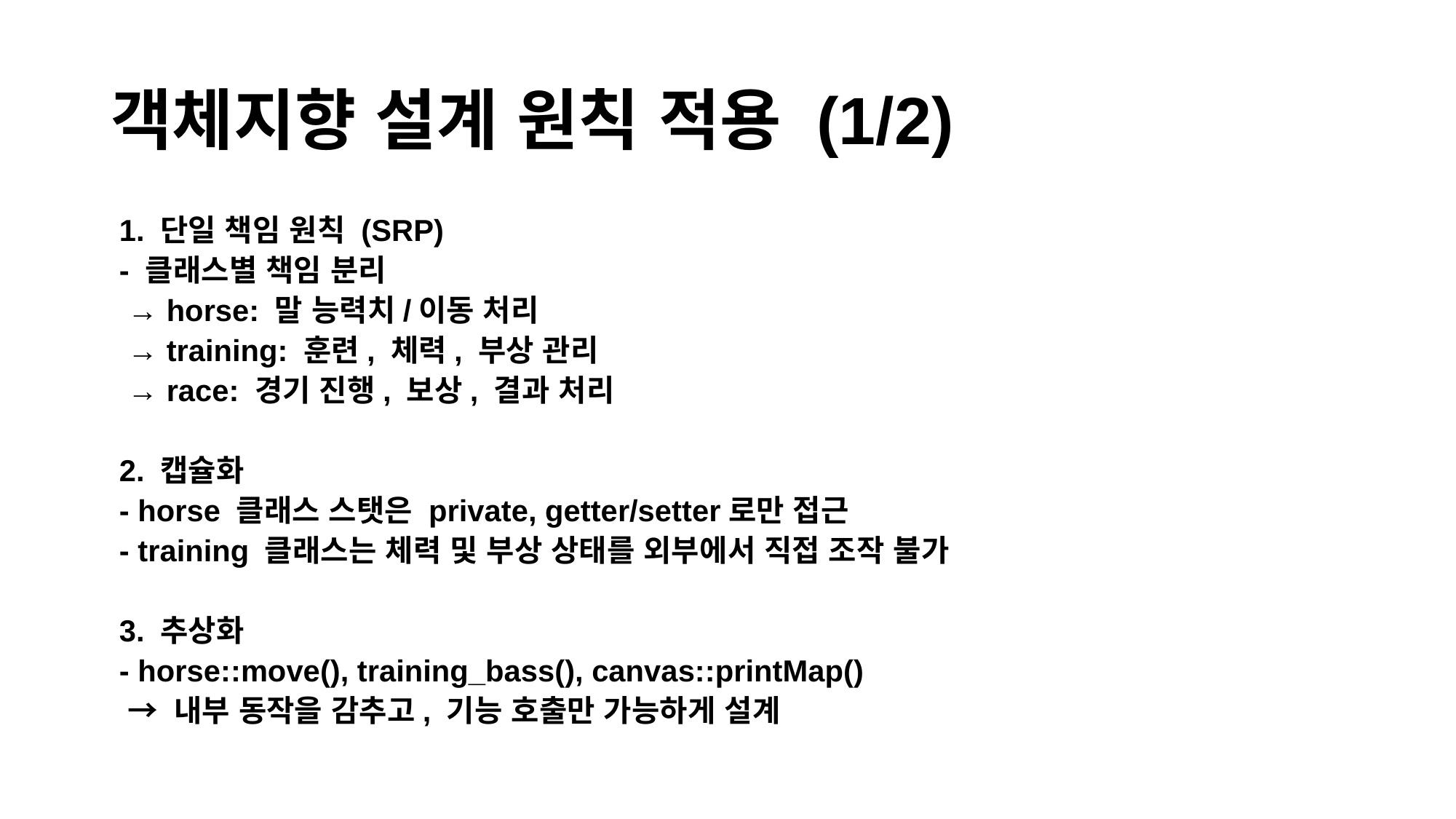

# 객체지향 설계 원칙 적용 (1/2)
 1. 단일 책임 원칙 (SRP)
 - 클래스별 책임 분리
  → horse: 말 능력치/이동 처리
  → training: 훈련, 체력, 부상 관리
  → race: 경기 진행, 보상, 결과 처리

 2. 캡슐화
 - horse 클래스 스탯은 private, getter/setter로만 접근
 - training 클래스는 체력 및 부상 상태를 외부에서 직접 조작 불가

 3. 추상화
 - horse::move(), training_bass(), canvas::printMap()
  → 내부 동작을 감추고, 기능 호출만 가능하게 설계